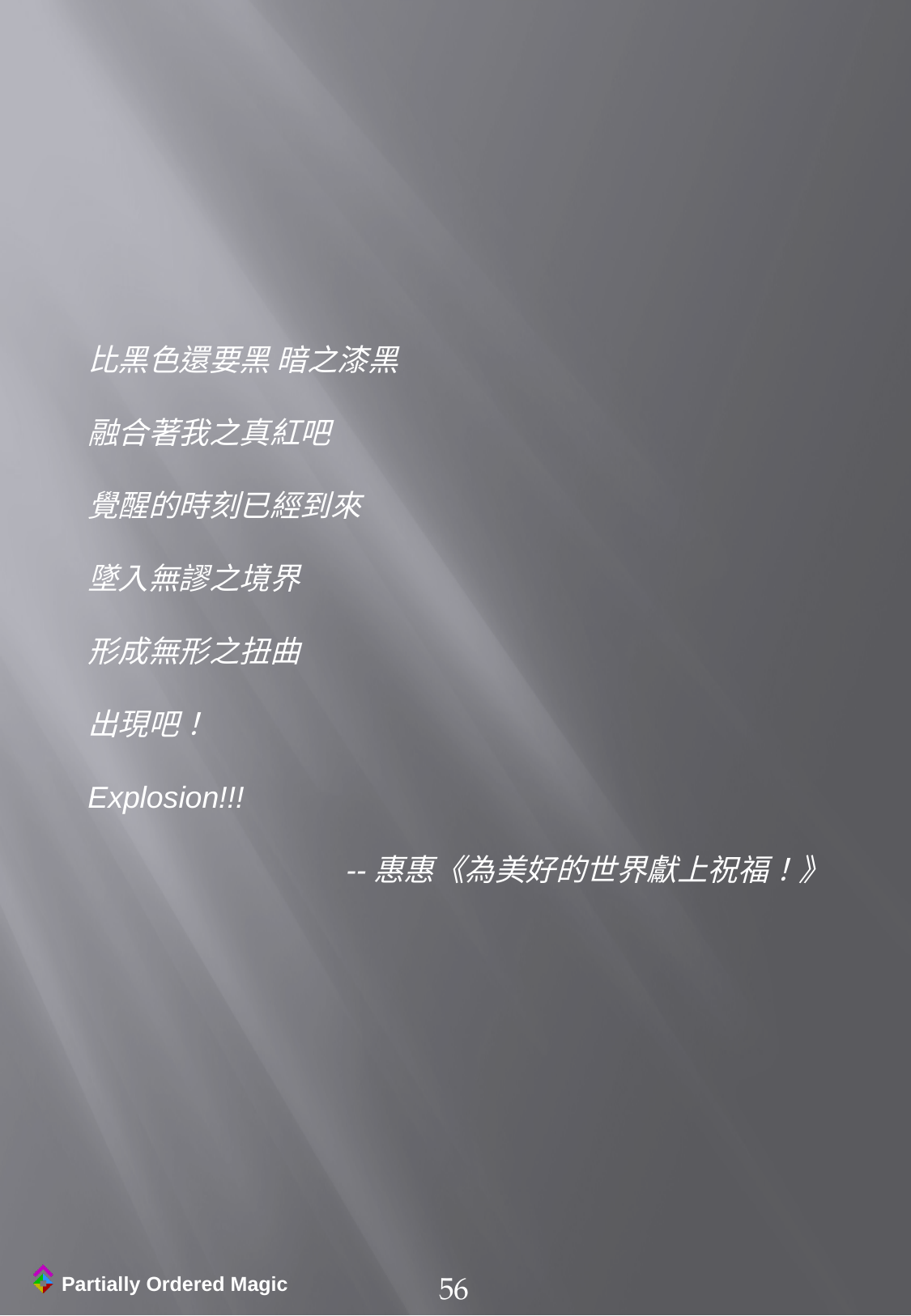

#

比黑色還要黑 暗之漆黑

融合著我之真紅吧

覺醒的時刻已經到來

墜入無謬之境界

形成無形之扭曲

出現吧！

Explosion!!!

--惠惠《為美好的世界獻上祝福！》